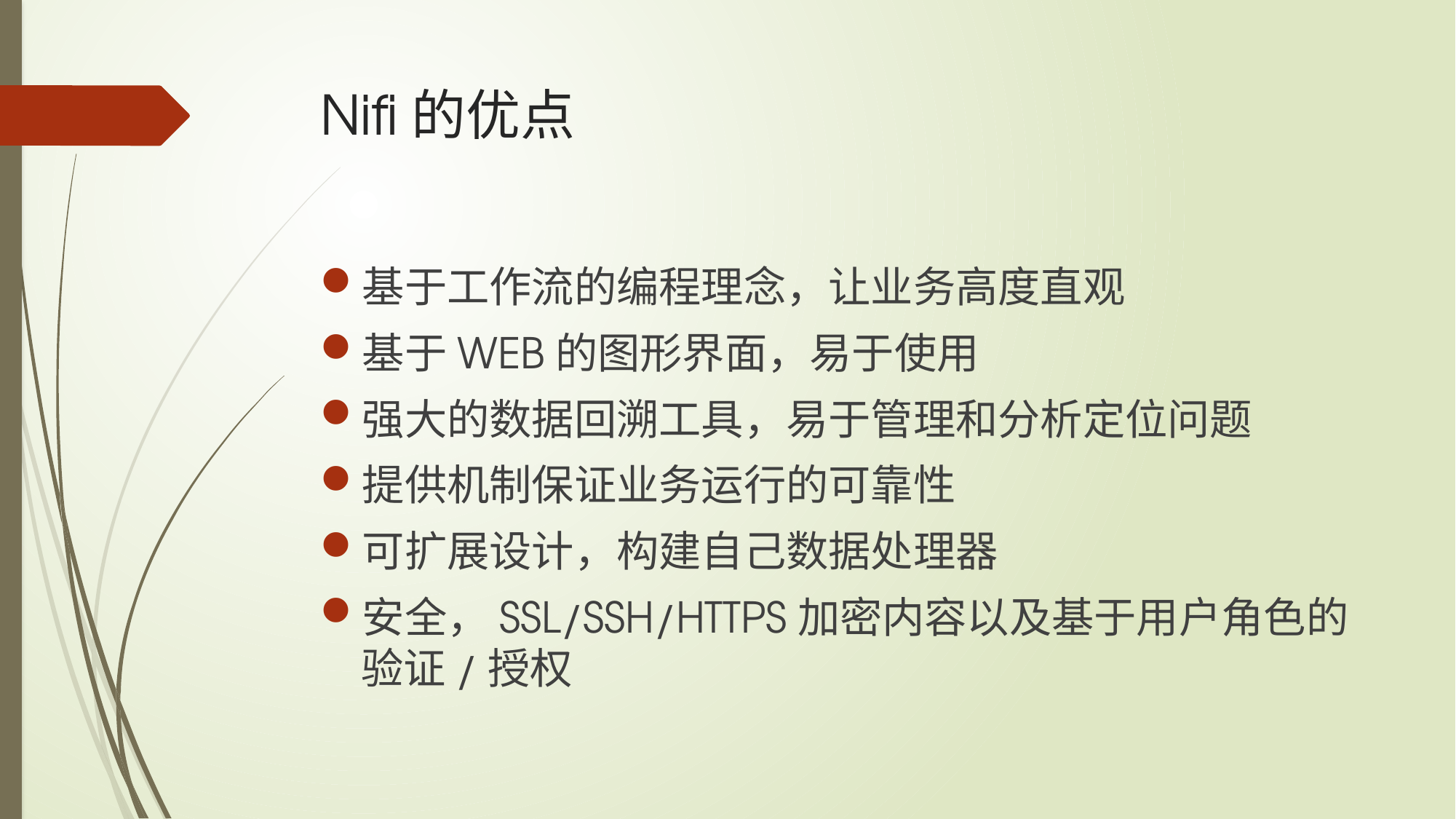

# Nifi的优点
基于工作流的编程理念，让业务高度直观
基于WEB的图形界面，易于使用
强大的数据回溯工具，易于管理和分析定位问题
提供机制保证业务运行的可靠性
可扩展设计，构建自己数据处理器
安全，SSL/SSH/HTTPS加密内容以及基于用户角色的验证/授权